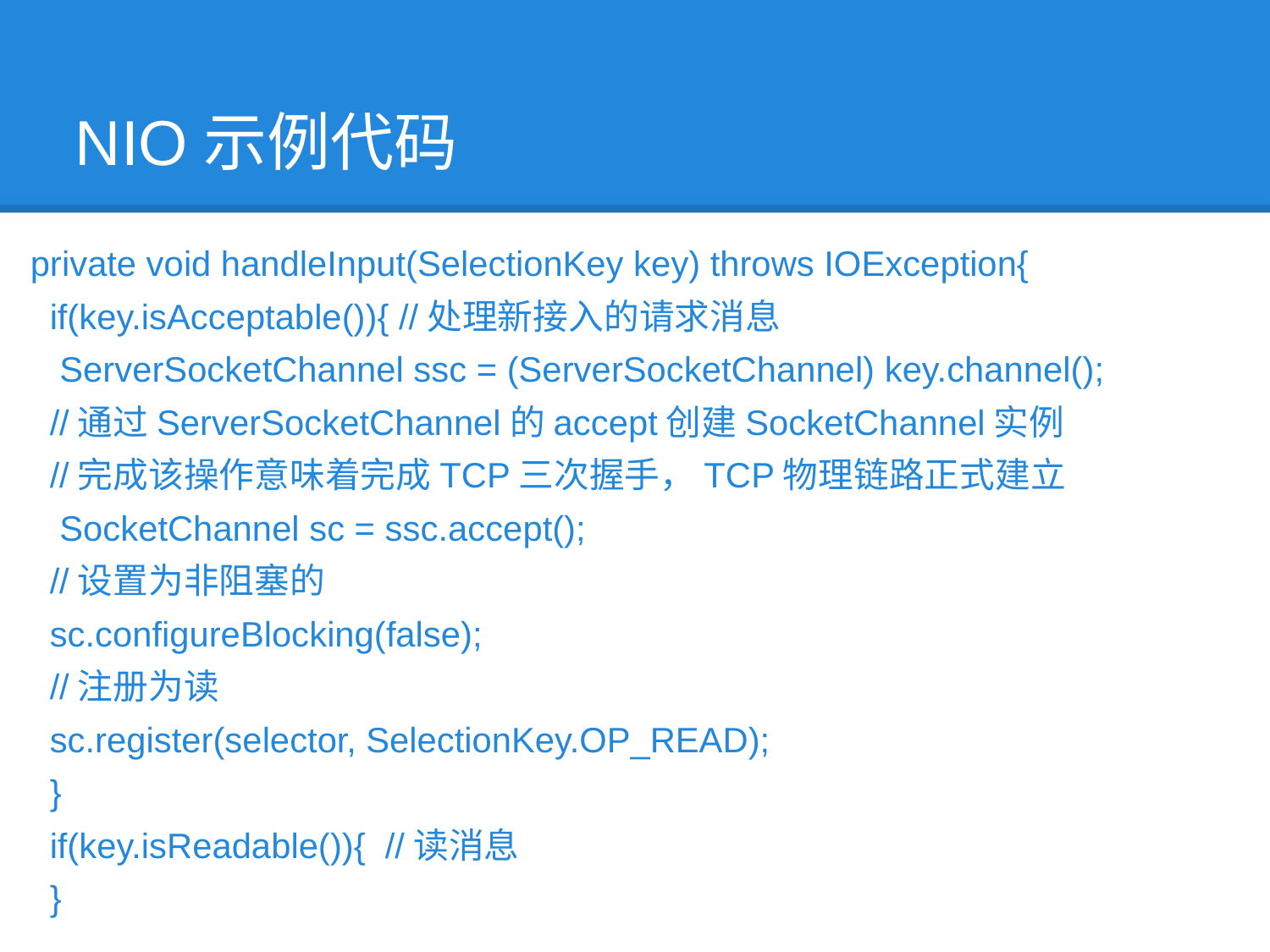

NIO示例代码
private void handleInput(SelectionKey key) throws IOException{
  if(key.isAcceptable()){ //处理新接入的请求消息
   ServerSocketChannel ssc = (ServerSocketChannel) key.channel();
  //通过ServerSocketChannel的accept创建SocketChannel实例
  //完成该操作意味着完成TCP三次握手，TCP物理链路正式建立
   SocketChannel sc = ssc.accept();
  //设置为非阻塞的
  sc.configureBlocking(false);
  //注册为读
  sc.register(selector, SelectionKey.OP_READ);
  }
  if(key.isReadable()){  //读消息
  }